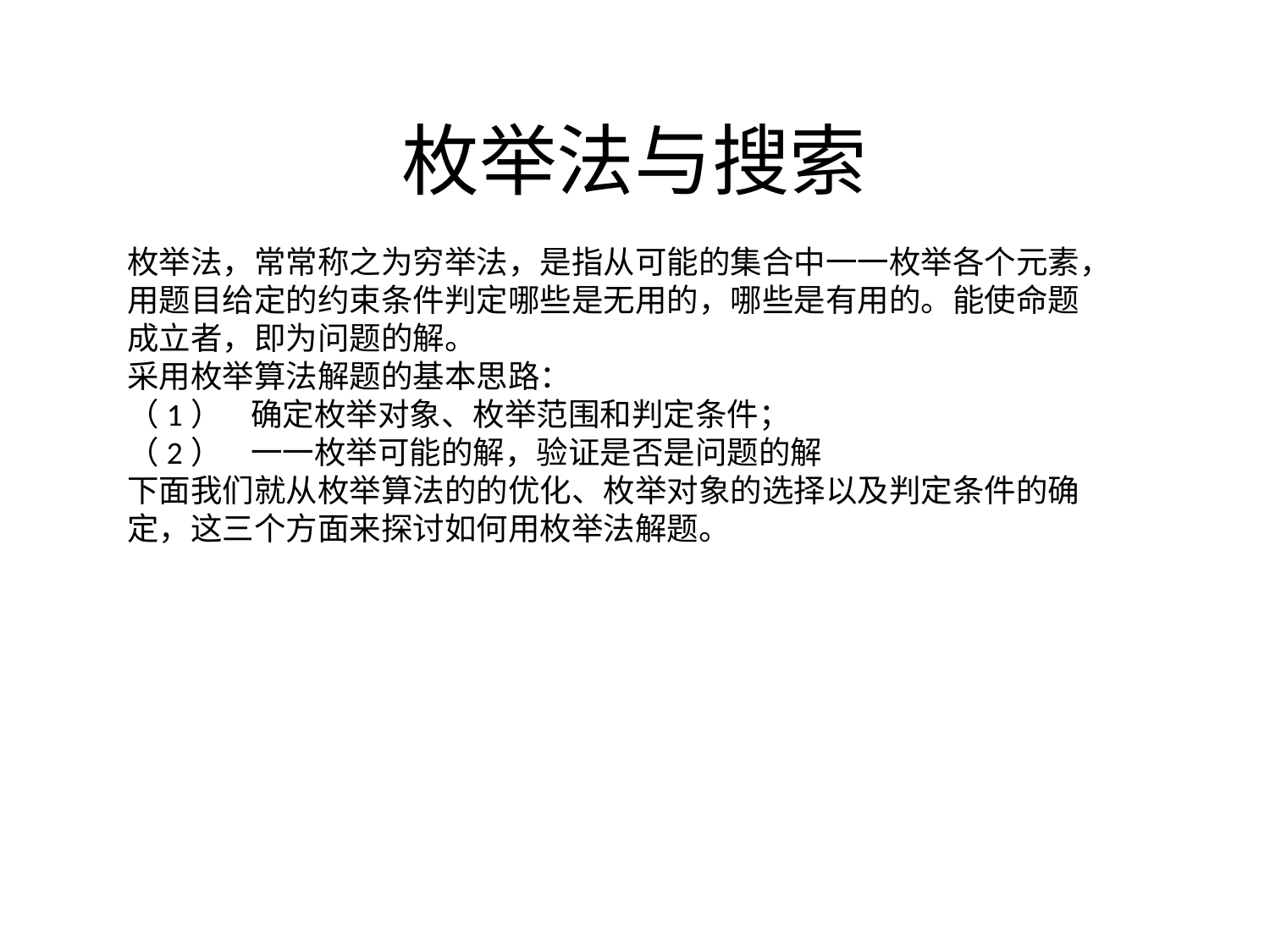

枚举法与搜索
枚举法，常常称之为穷举法，是指从可能的集合中一一枚举各个元素，用题目给定的约束条件判定哪些是无用的，哪些是有用的。能使命题成立者，即为问题的解。
采用枚举算法解题的基本思路：
（1）    确定枚举对象、枚举范围和判定条件；
（2）    一一枚举可能的解，验证是否是问题的解
下面我们就从枚举算法的的优化、枚举对象的选择以及判定条件的确定，这三个方面来探讨如何用枚举法解题。